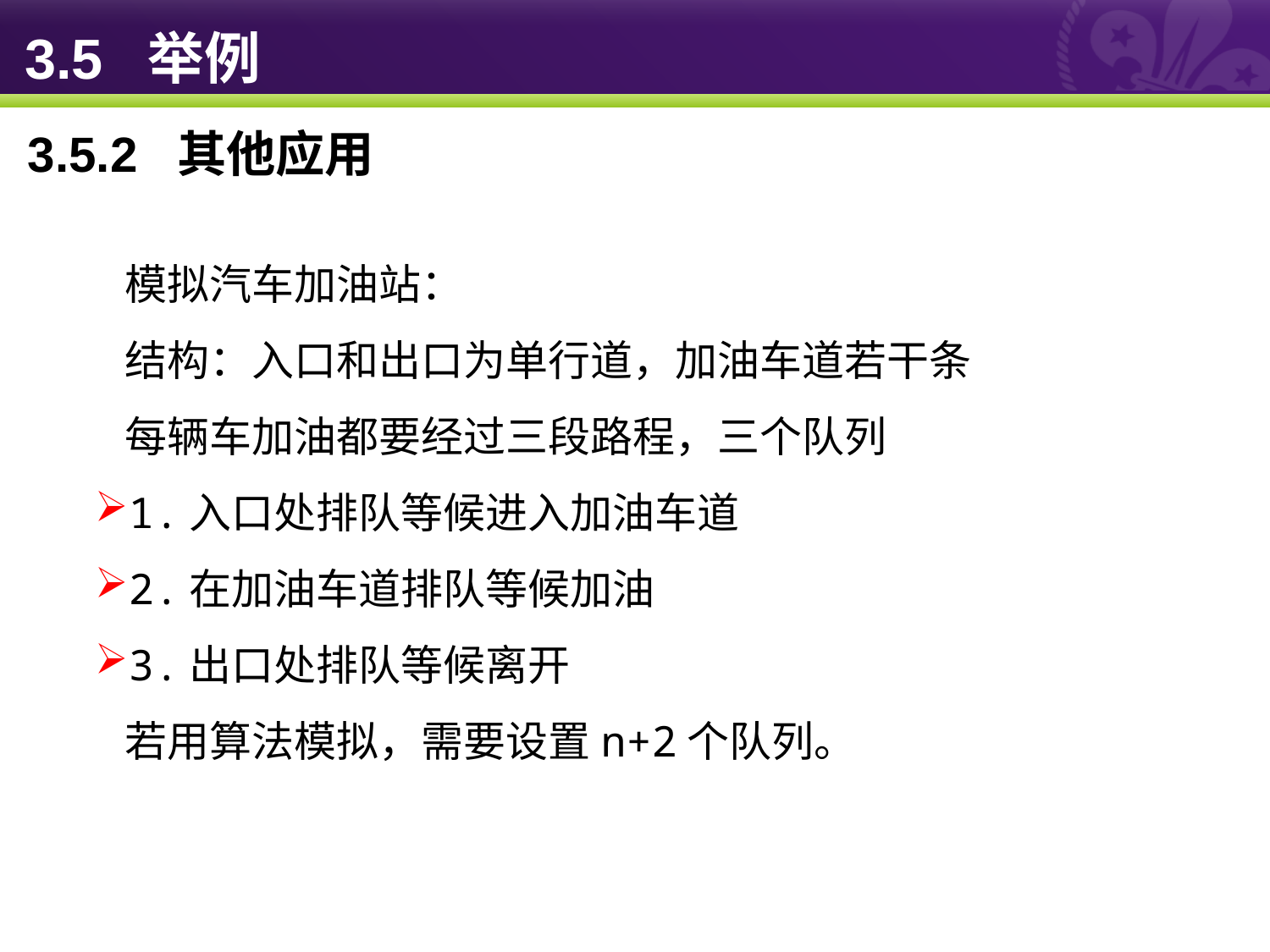

# 3.5  举例
3.5.2  其他应用
模拟汽车加油站：
结构：入口和出口为单行道，加油车道若干条
每辆车加油都要经过三段路程，三个队列
1.入口处排队等候进入加油车道
2.在加油车道排队等候加油
3.出口处排队等候离开
若用算法模拟，需要设置n+2个队列。